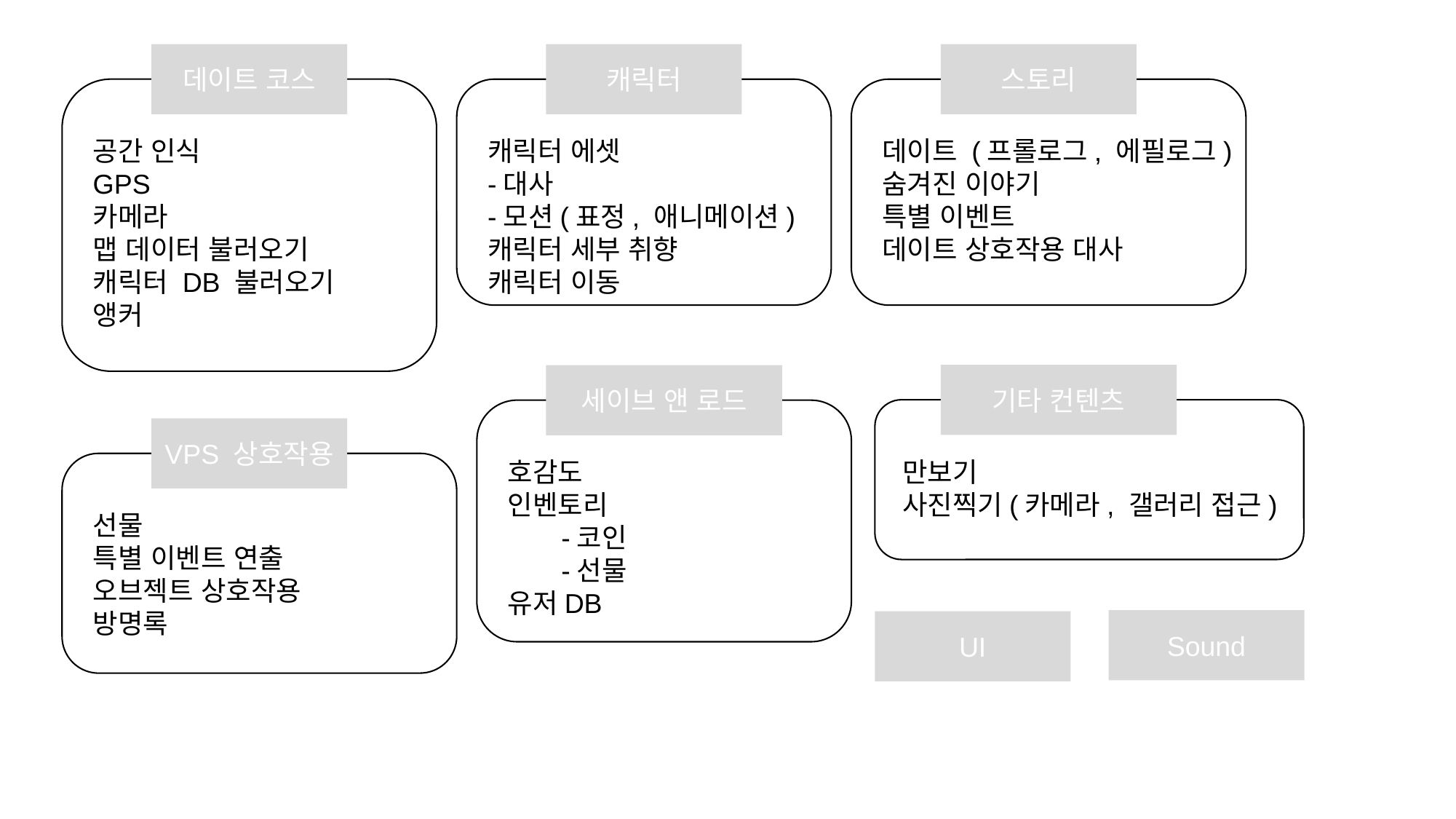

스토리
데이트 코스
캐릭터

데이트 (프롤로그, 에필로그)
숨겨진 이야기
특별 이벤트
데이트 상호작용 대사
공간 인식
GPS
카메라
맵 데이터 불러오기
캐릭터 DB 불러오기
앵커
캐릭터 에셋
-대사
-모션(표정, 애니메이션)
캐릭터 세부 취향
캐릭터 이동
기타 컨텐츠
세이브 앤 로드

VPS 상호작용
만보기
사진찍기(카메라, 갤러리 접근)
호감도
인벤토리
       -코인
       -선물
유저DB

선물
특별 이벤트 연출
오브젝트 상호작용
방명록
Sound
UI